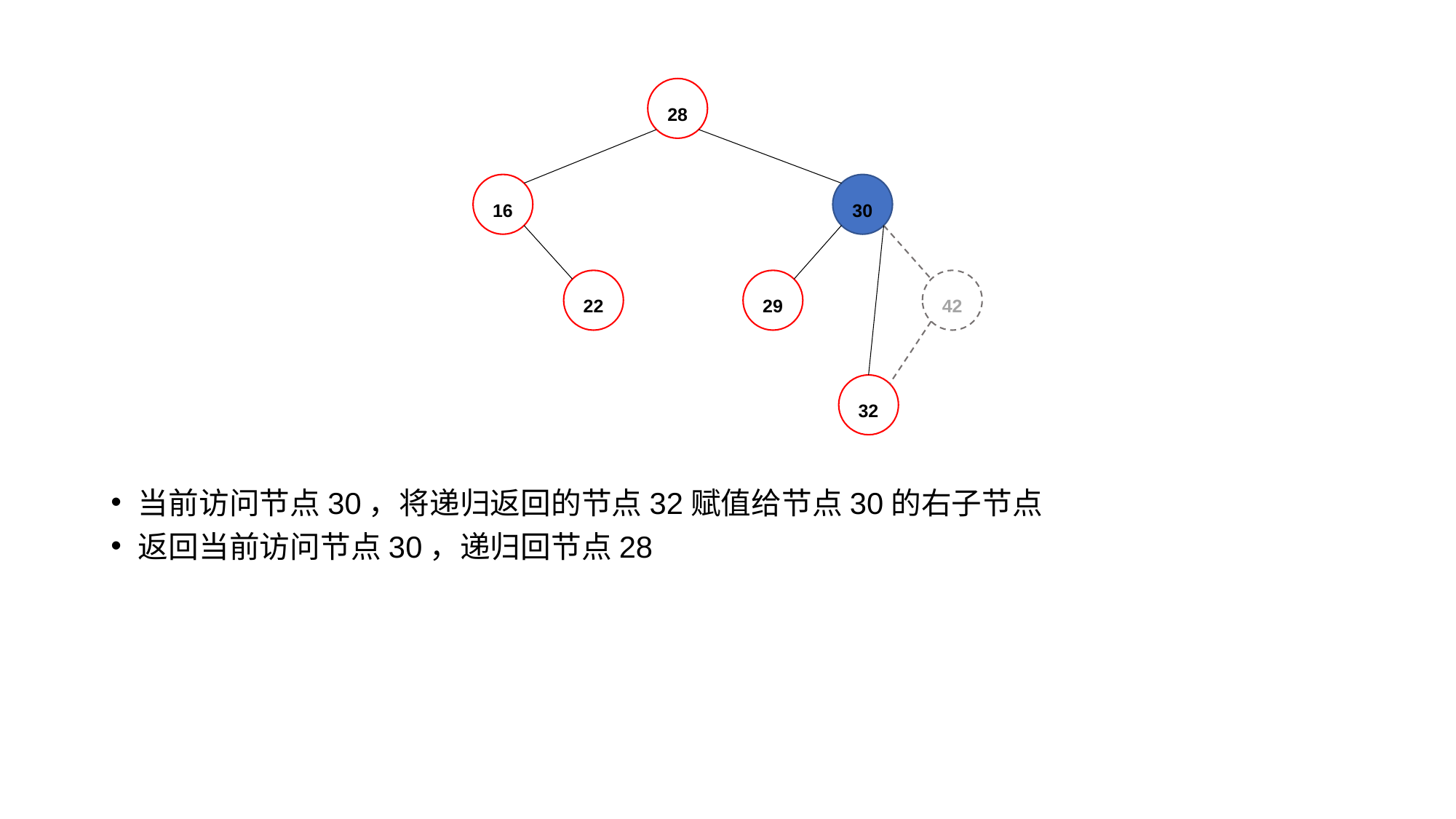

28
16
30
22
29
42
32
当前访问节点30，将递归返回的节点32赋值给节点30的右子节点
返回当前访问节点30，递归回节点28